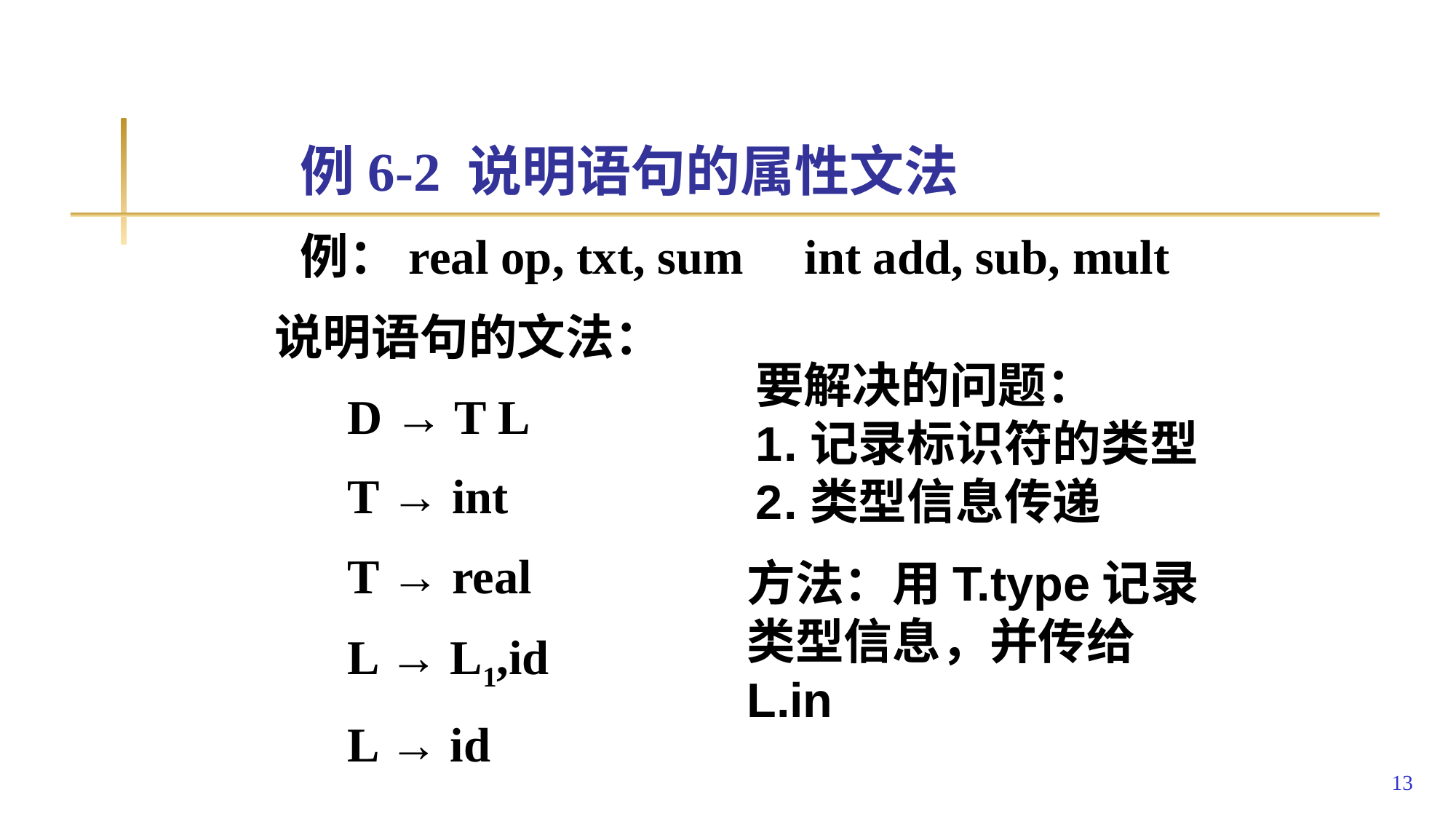

# 例6-2 说明语句的属性文法
例：real op, txt, sum     int add, sub, mult
说明语句的文法：
      D → T L
      T → int
      T → real
      L → L1,id
      L → id
要解决的问题：
记录标识符的类型
类型信息传递
方法：用T.type记录类型信息，并传给L.in
13